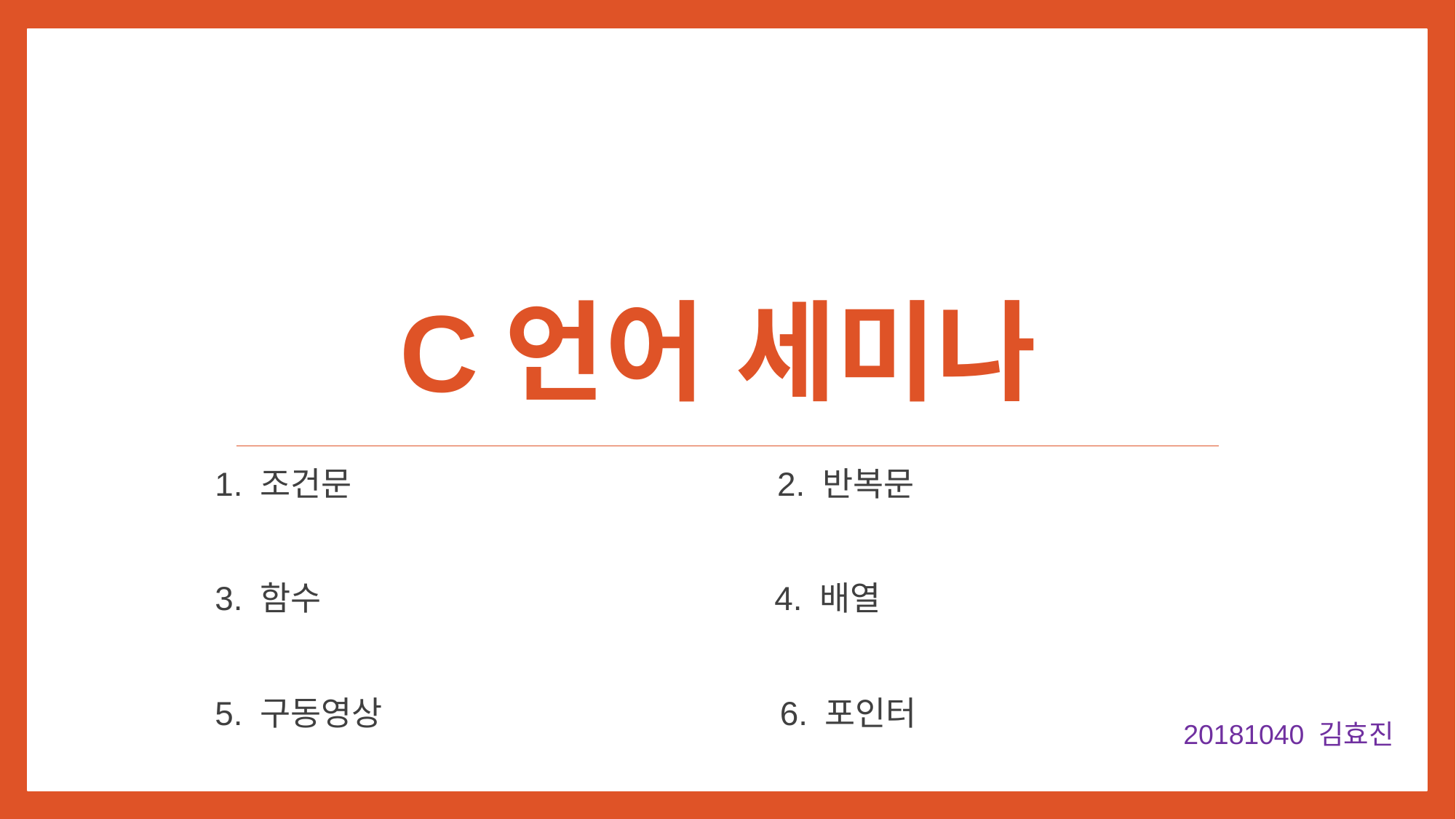

# C언어 세미나
1. 조건문                                             2. 반복문

3. 함수                                                4. 배열

5. 구동영상                                          6. 포인터
20181040 김효진